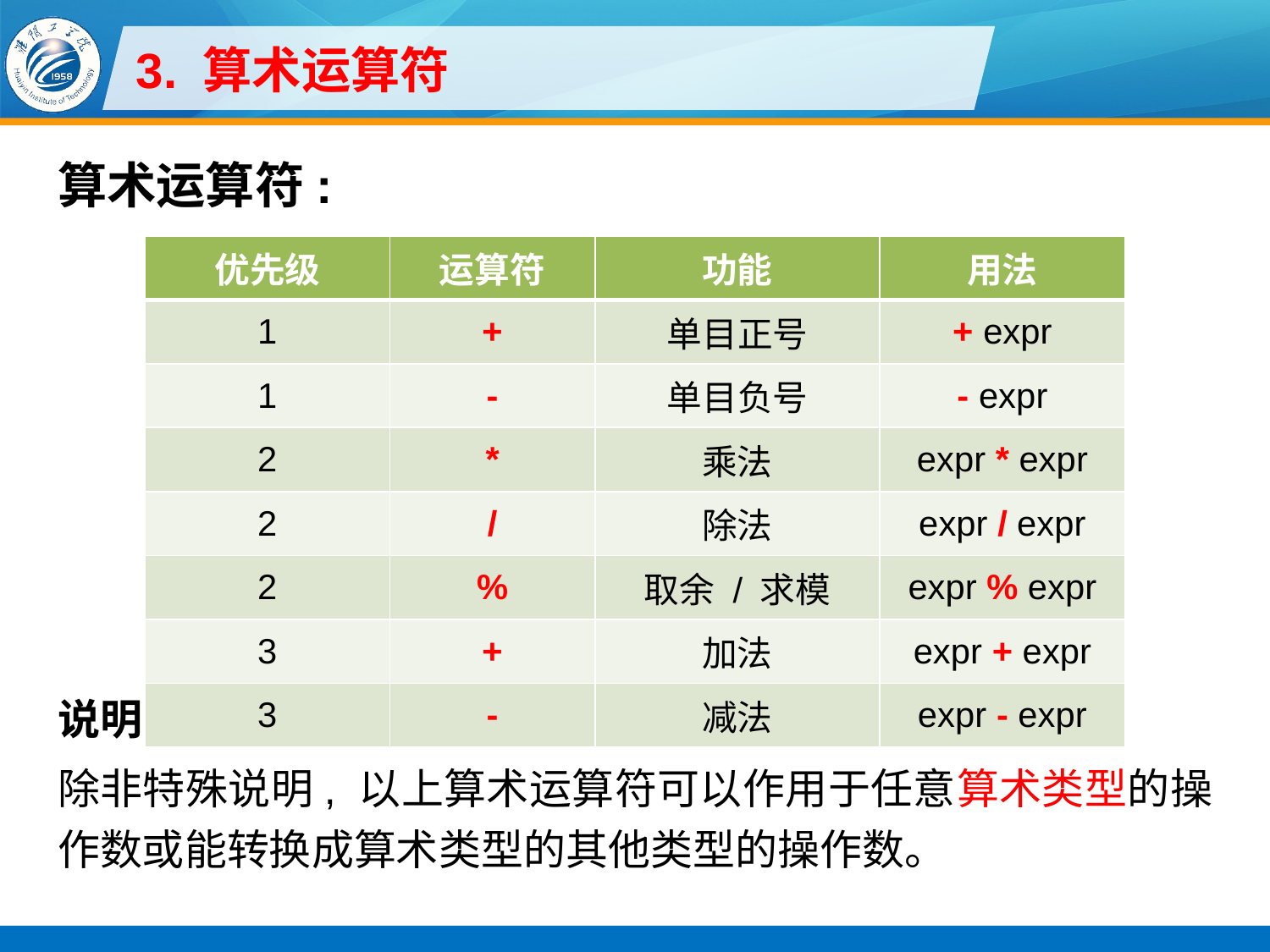

# 3. 算术运算符
算术运算符:

说明:
除非特殊说明, 以上算术运算符可以作用于任意算术类型的操作数或能转换成算术类型的其他类型的操作数。
| 优先级 | 运算符 | 功能 | 用法 |
| --- | --- | --- | --- |
| 1 | + | 单目正号 | + expr |
| 1 | - | 单目负号 | - expr |
| 2 | \* | 乘法 | expr \* expr |
| 2 | / | 除法 | expr / expr |
| 2 | % | 取余 / 求模 | expr % expr |
| 3 | + | 加法 | expr + expr |
| 3 | - | 减法 | expr - expr |